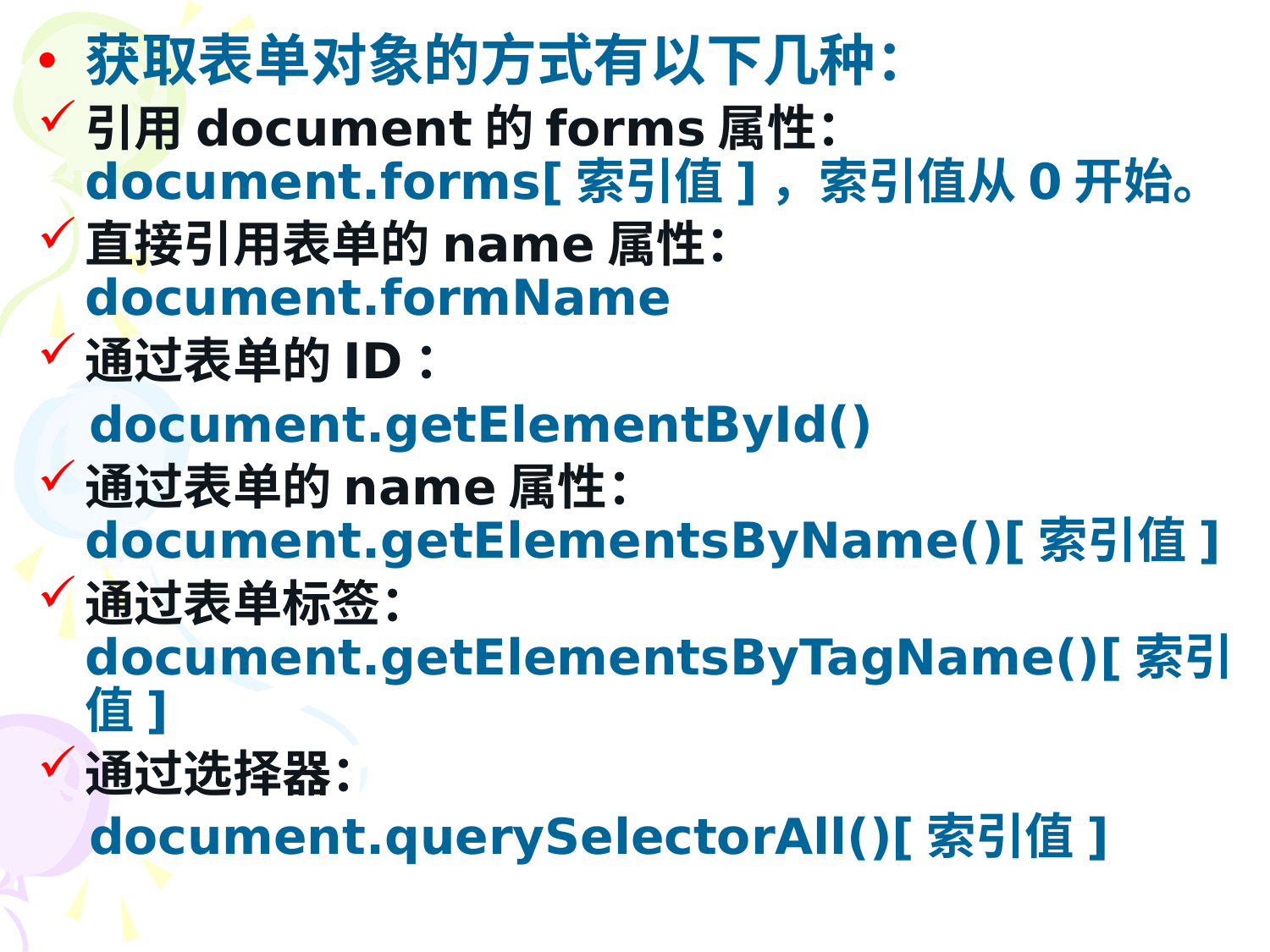

获取表单对象的方式有以下几种：
引用document的forms属性：document.forms[索引值]，索引值从0开始。
直接引用表单的name属性：document.formName
通过表单的ID：
   document.getElementById()
通过表单的name属性：document.getElementsByName()[索引值]
通过表单标签：document.getElementsByTagName()[索引值]
通过选择器：
   document.querySelectorAll()[索引值]